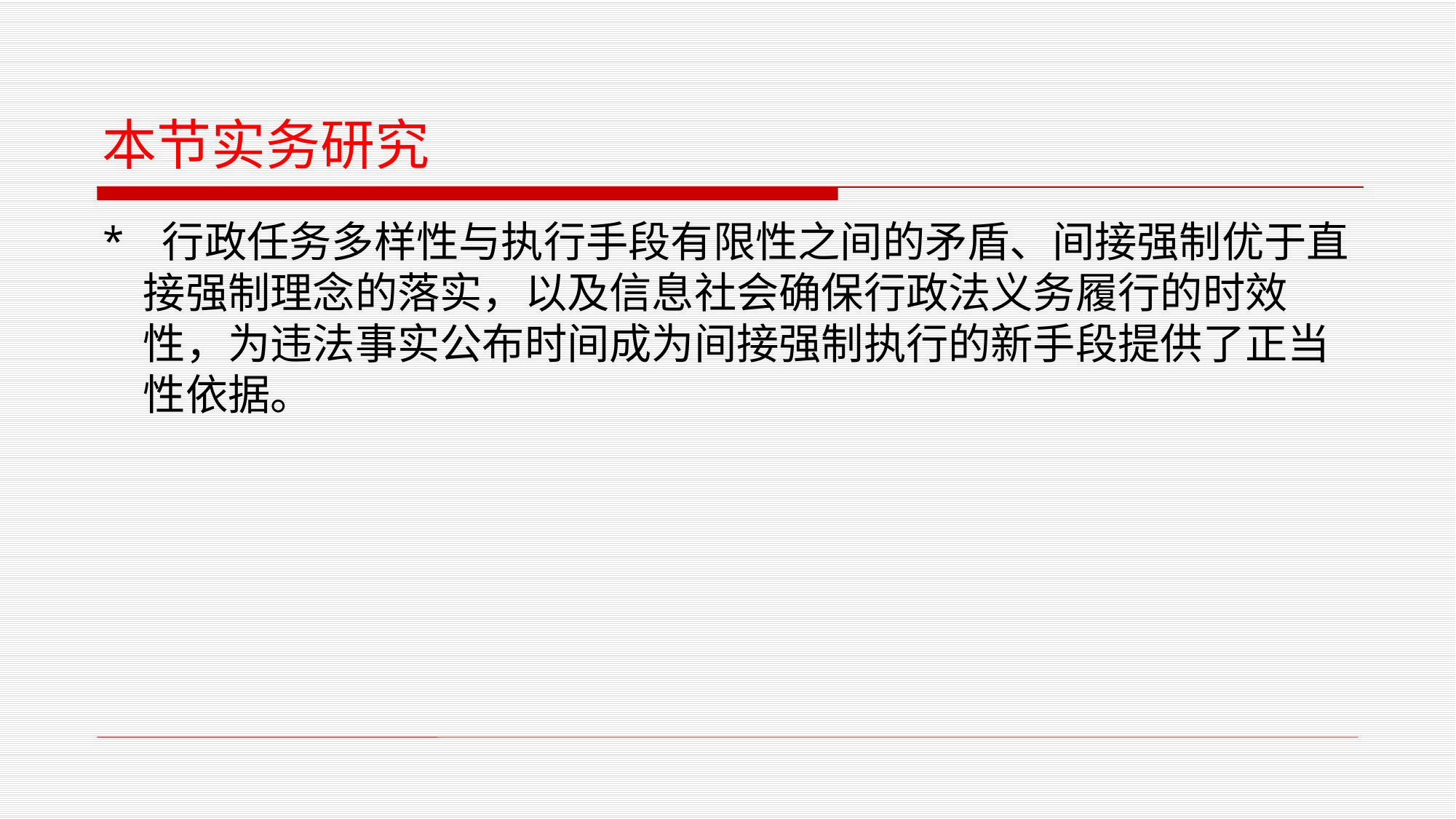

# 本节实务研究
* 行政任务多样性与执行手段有限性之间的矛盾、间接强制优于直接强制理念的落实，以及信息社会确保行政法义务履行的时效性，为违法事实公布时间成为间接强制执行的新手段提供了正当性依据。